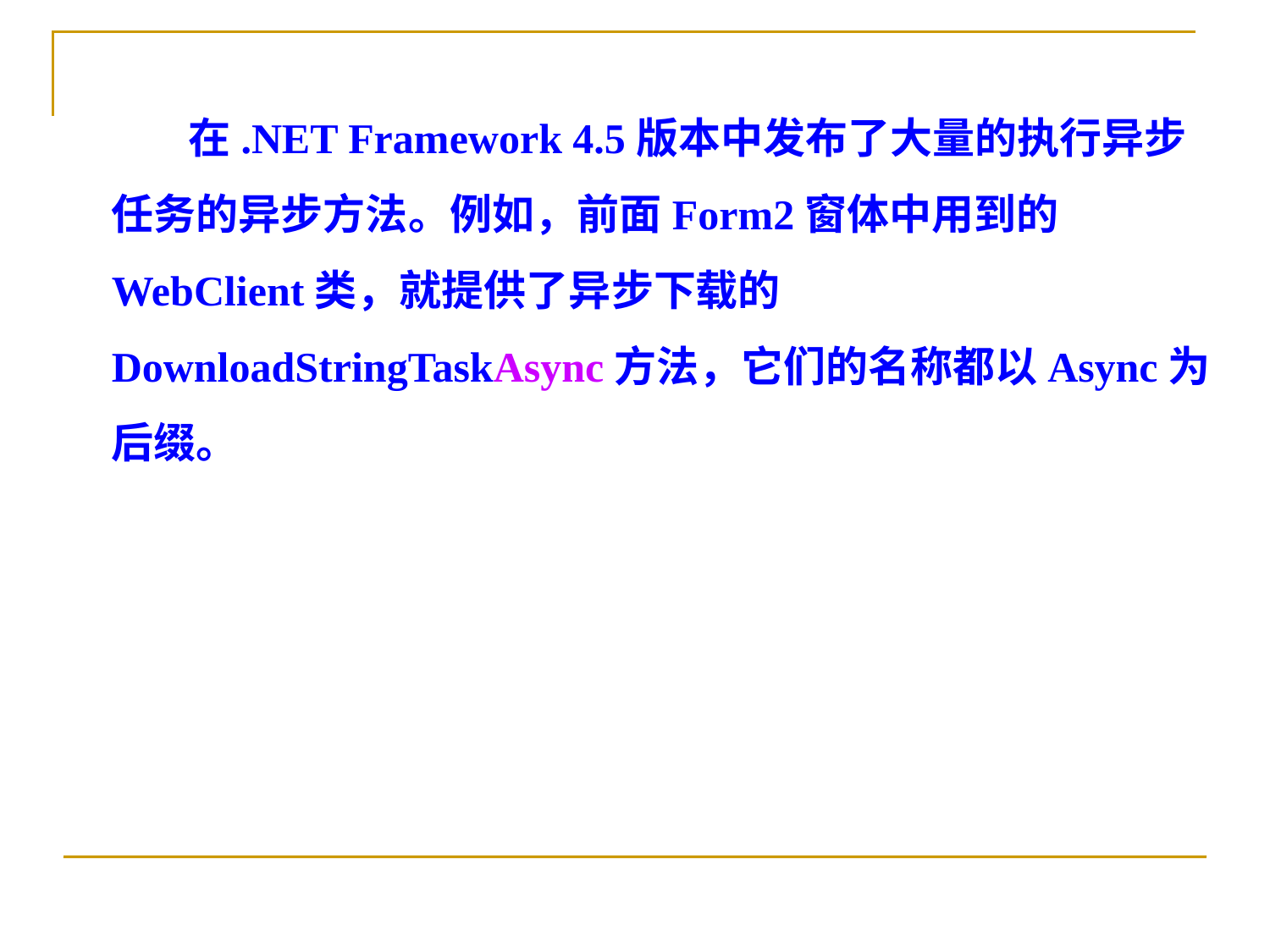

在.NET Framework 4.5版本中发布了大量的执行异步任务的异步方法。例如，前面Form2窗体中用到的WebClient类，就提供了异步下载的DownloadStringTaskAsync方法，它们的名称都以Async为后缀。